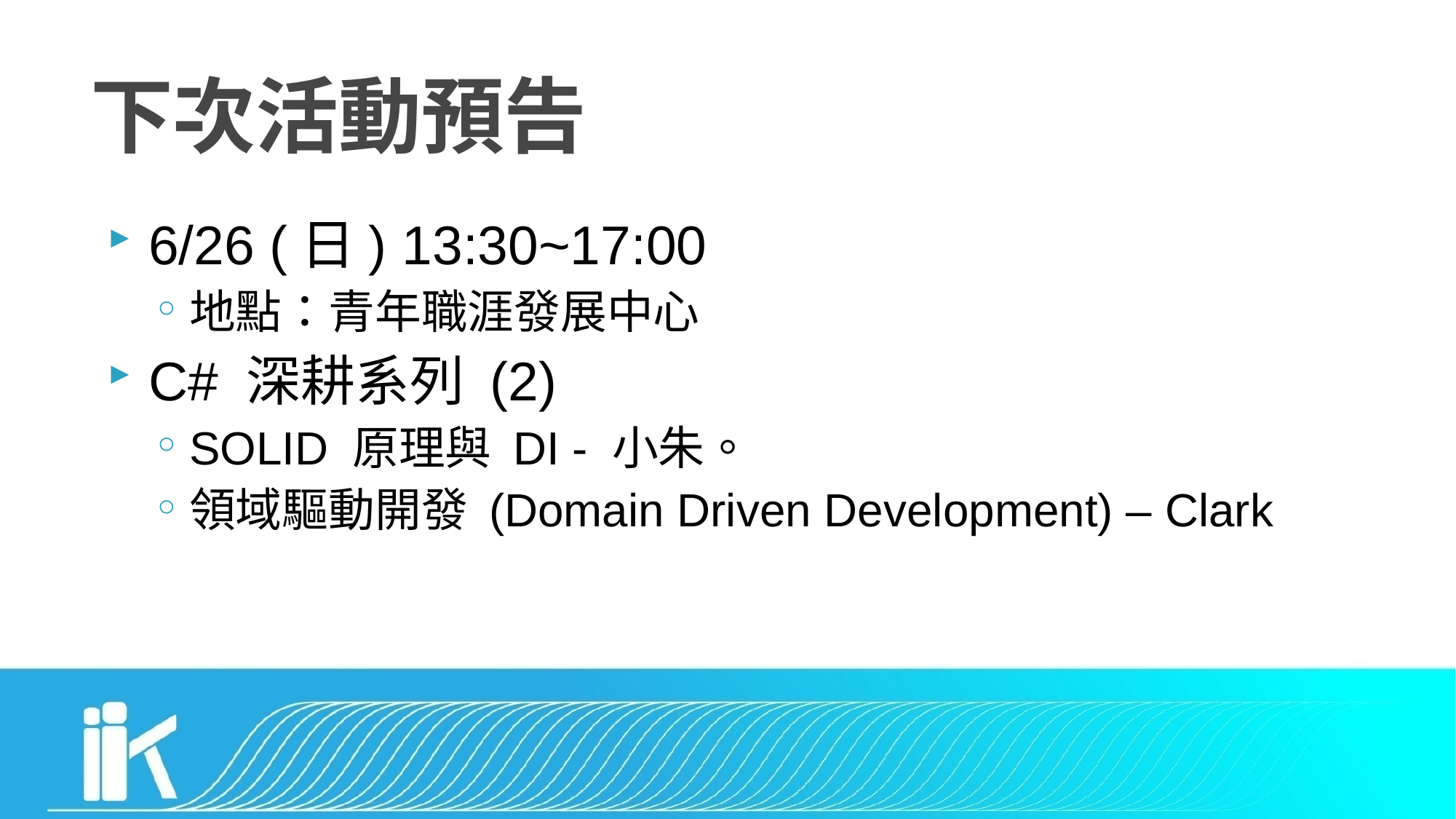

# 下次活動預告
6/26 (日) 13:30~17:00
地點：青年職涯發展中心
C# 深耕系列 (2)
SOLID 原理與 DI - 小朱。
領域驅動開發 (Domain Driven Development) – Clark